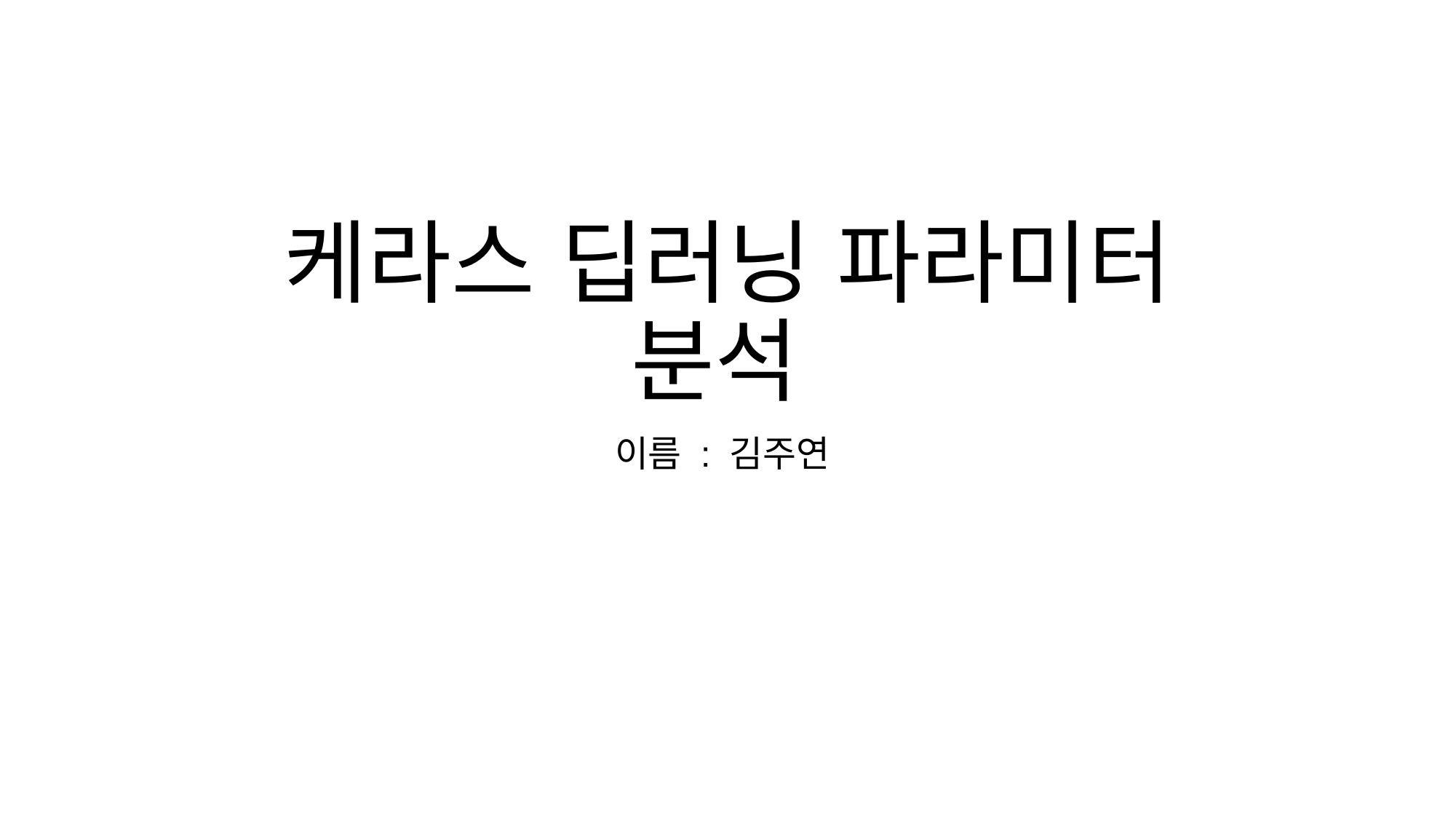

# 케라스 딥러닝 파라미터 분석
이름 : 김주연